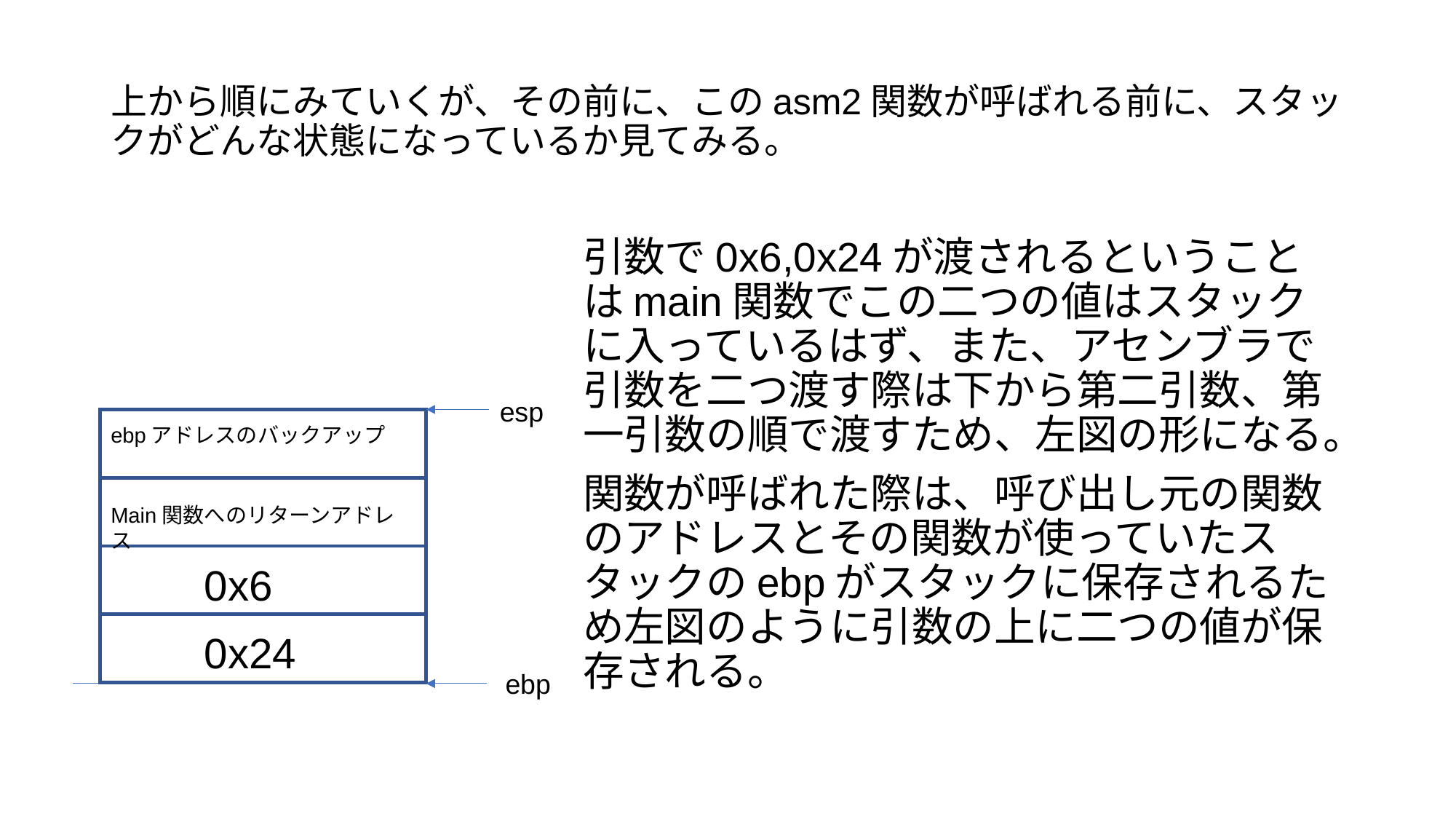

# 上から順にみていくが、その前に、このasm2関数が呼ばれる前に、スタックがどんな状態になっているか見てみる。
引数で0x6,0x24が渡されるということはmain関数でこの二つの値はスタックに入っているはず、また、アセンブラで引数を二つ渡す際は下から第二引数、第一引数の順で渡すため、左図の形になる。
関数が呼ばれた際は、呼び出し元の関数のアドレスとその関数が使っていたスタックのebpがスタックに保存されるため左図のように引数の上に二つの値が保存される。
esp

ebpアドレスのバックアップ

Main関数へのリターンアドレス

0x6

0x24
ebp